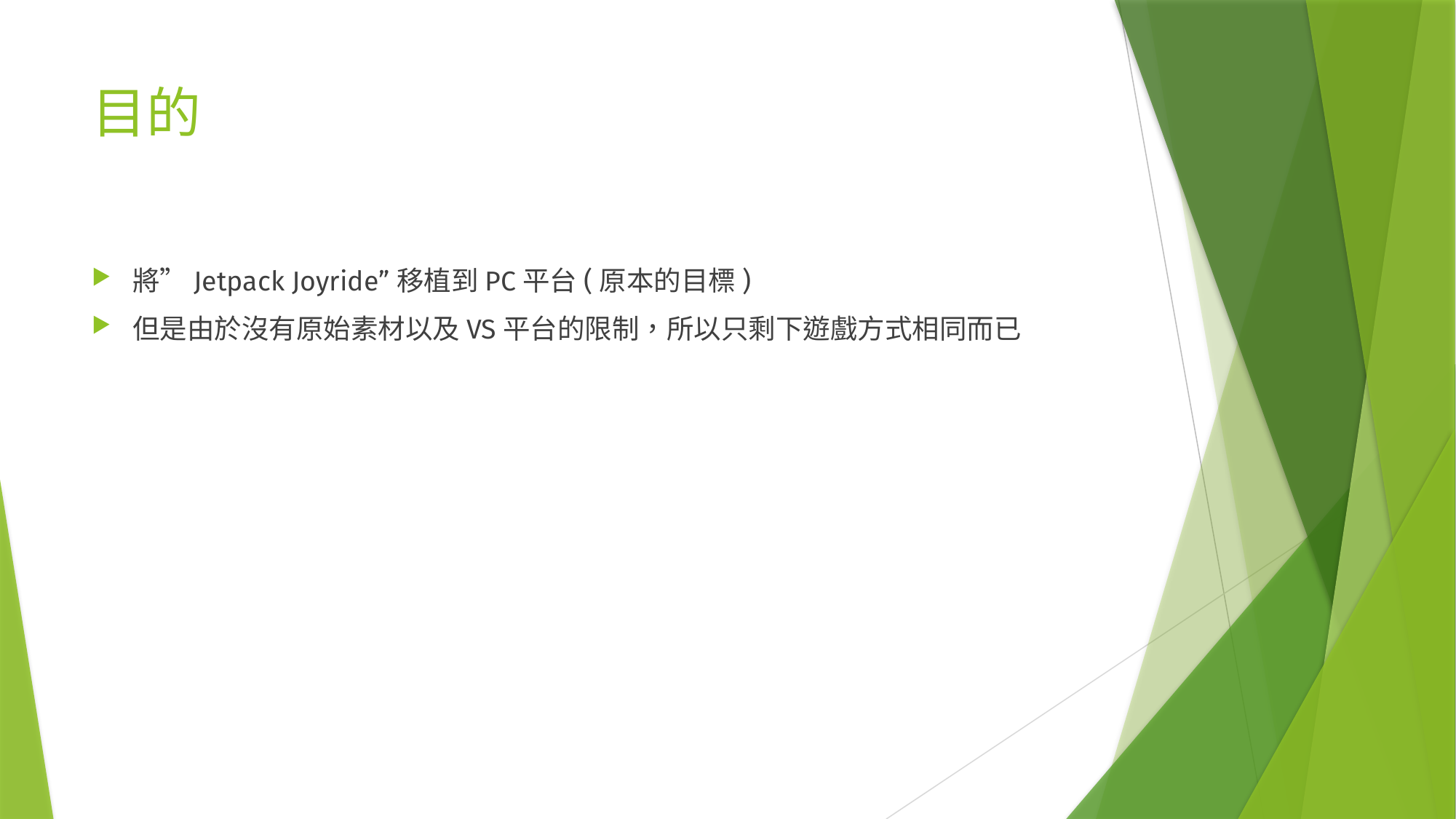

# 目的
將”Jetpack Joyride”移植到PC平台(原本的目標)
但是由於沒有原始素材以及VS平台的限制，所以只剩下遊戲方式相同而已